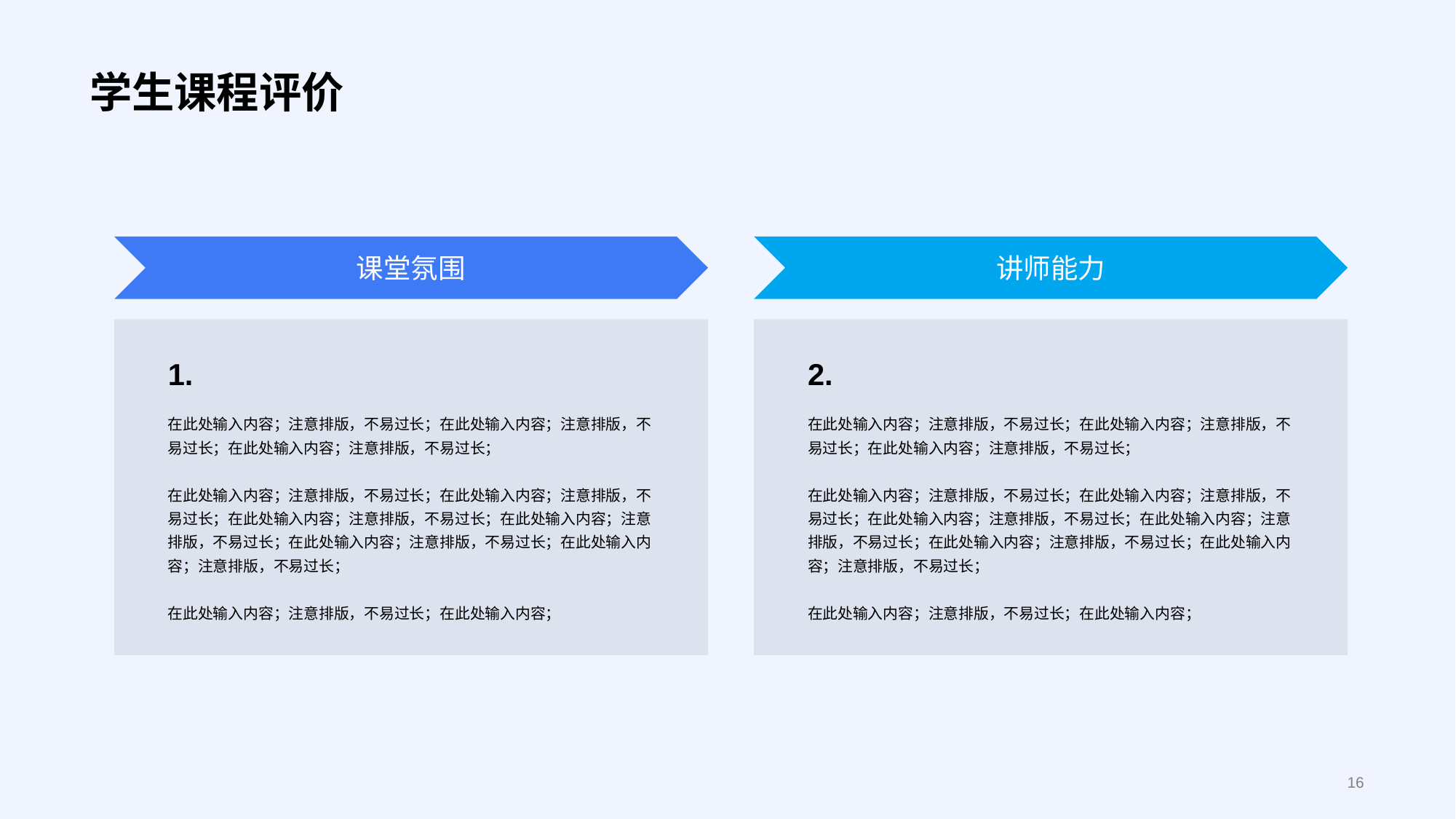

# 学生课程评价
课堂氛围
讲师能力

1.
在此处输入内容；注意排版，不易过长；在此处输入内容；注意排版，不易过长；在此处输入内容；注意排版，不易过长；

在此处输入内容；注意排版，不易过长；在此处输入内容；注意排版，不易过长；在此处输入内容；注意排版，不易过长；在此处输入内容；注意排版，不易过长；在此处输入内容；注意排版，不易过长；在此处输入内容；注意排版，不易过长；

在此处输入内容；注意排版，不易过长；在此处输入内容；

2.
在此处输入内容；注意排版，不易过长；在此处输入内容；注意排版，不易过长；在此处输入内容；注意排版，不易过长；

在此处输入内容；注意排版，不易过长；在此处输入内容；注意排版，不易过长；在此处输入内容；注意排版，不易过长；在此处输入内容；注意排版，不易过长；在此处输入内容；注意排版，不易过长；在此处输入内容；注意排版，不易过长；

在此处输入内容；注意排版，不易过长；在此处输入内容；
16